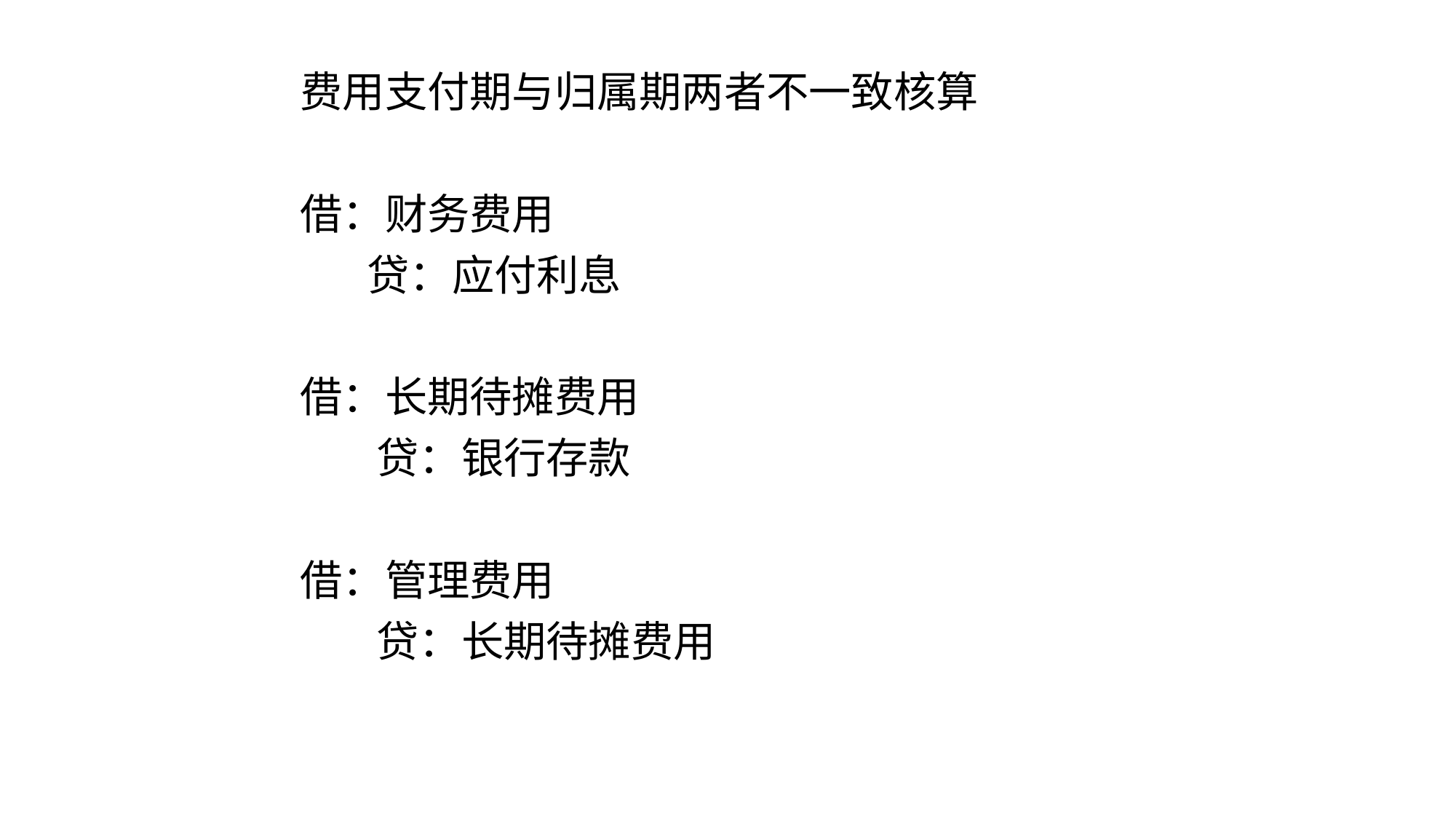

费用支付期与归属期两者不一致核算

借：财务费用
      贷：应付利息

借：长期待摊费用
       贷：银行存款

借：管理费用
       贷：长期待摊费用